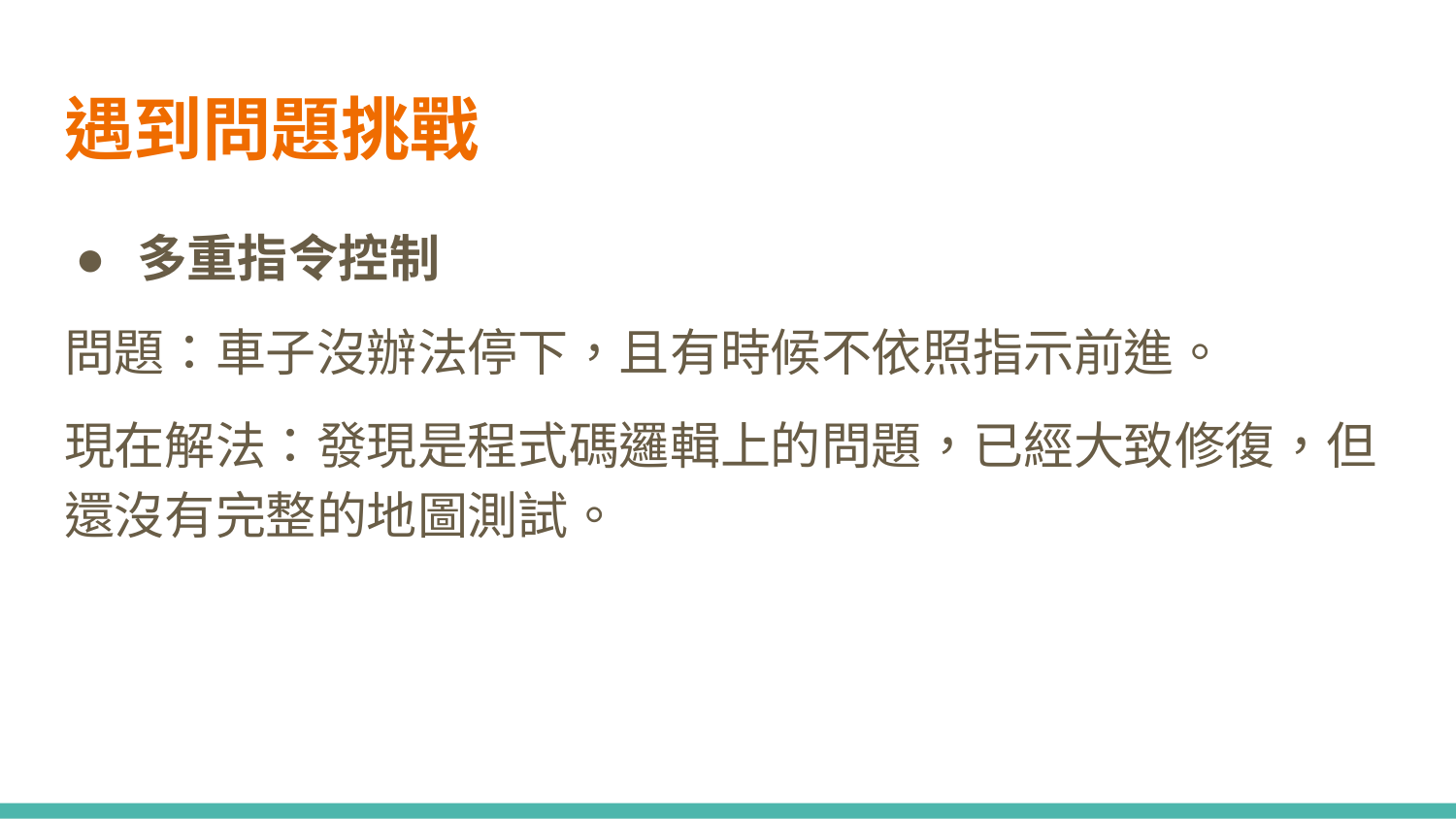

# 遇到問題挑戰

多重指令控制
問題：車子沒辦法停下，且有時候不依照指示前進。
現在解法：發現是程式碼邏輯上的問題，已經大致修復，但還沒有完整的地圖測試。